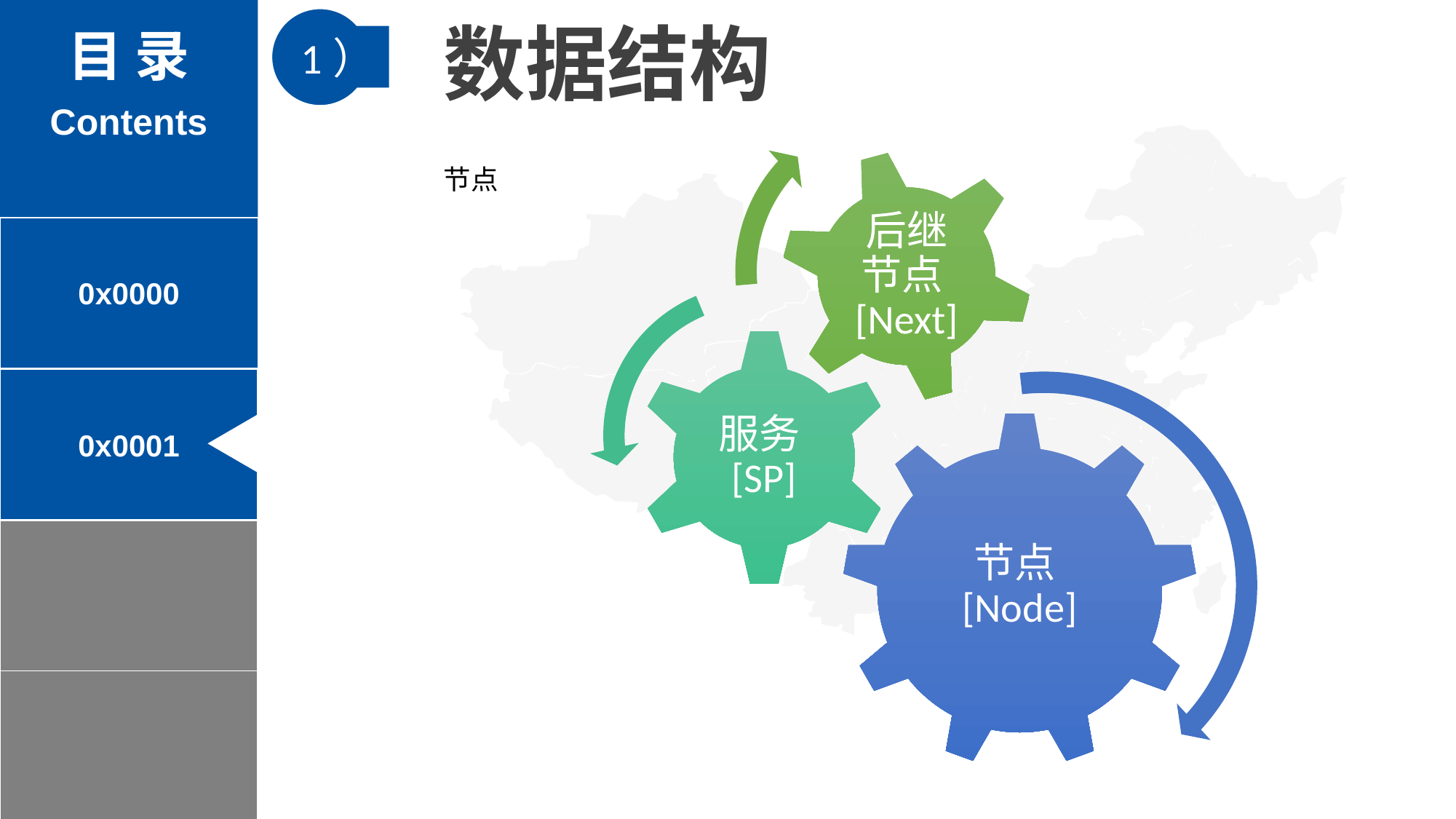

数据结构

1）
目 录
Contents
节点[Node]
服务[SP]
后继节点[Next]
节点
0x0000
0x0001